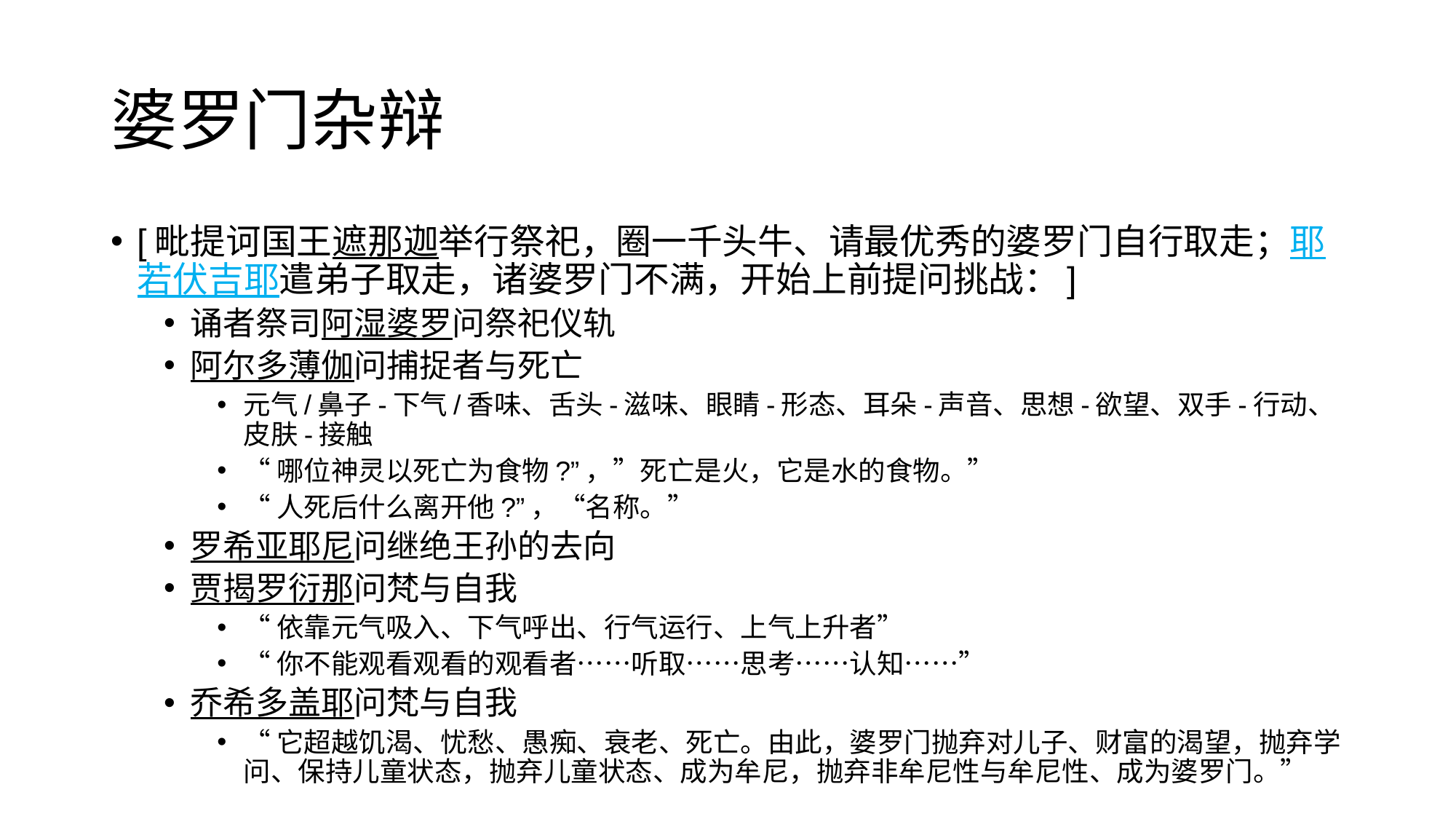

# 婆罗门杂辩
[毗提诃国王遮那迦举行祭祀，圈一千头牛、请最优秀的婆罗门自行取走；耶若伏吉耶遣弟子取走，诸婆罗门不满，开始上前提问挑战：]
诵者祭司阿湿婆罗问祭祀仪轨
阿尔多薄伽问捕捉者与死亡
元气/鼻子-下气/香味、舌头-滋味、眼睛-形态、耳朵-声音、思想-欲望、双手-行动、皮肤-接触
“哪位神灵以死亡为食物?”，”死亡是火，它是水的食物。”
“人死后什么离开他?”，“名称。”
罗希亚耶尼问继绝王孙的去向
贾揭罗衍那问梵与自我
“依靠元气吸入、下气呼出、行气运行、上气上升者”
“你不能观看观看的观看者……听取……思考……认知……”
乔希多盖耶问梵与自我
“它超越饥渴、忧愁、愚痴、衰老、死亡。由此，婆罗门抛弃对儿子、财富的渴望，抛弃学问、保持儿童状态，抛弃儿童状态、成为牟尼，抛弃非牟尼性与牟尼性、成为婆罗门。”